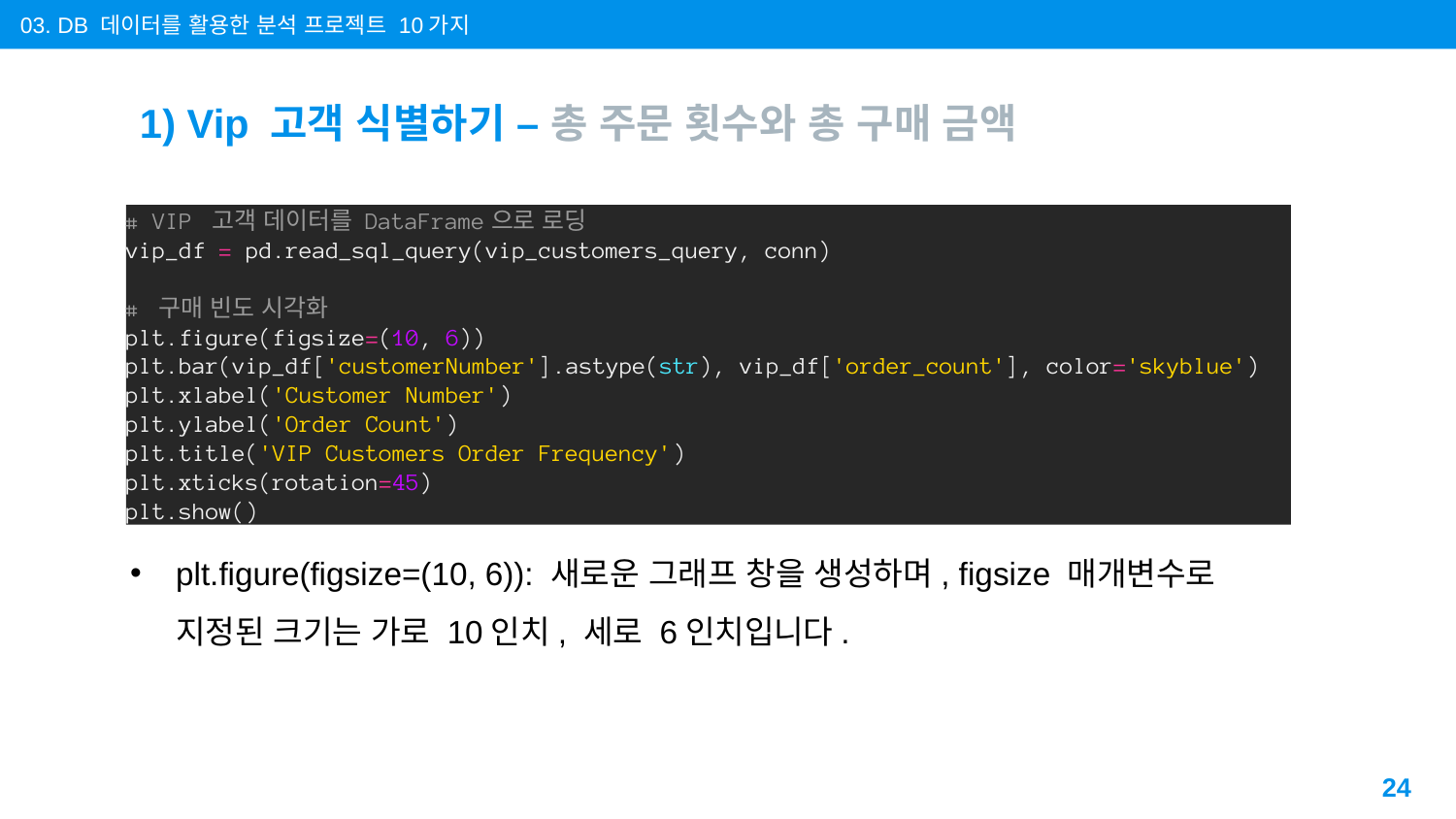

03. DB 데이터를 활용한 분석 프로젝트 10가지
# 1) Vip 고객 식별하기 – 총 주문 횟수와 총 구매 금액

# VIP 고객 데이터를 DataFrame으로 로딩
vip_df = pd.read_sql_query(vip_customers_query, conn)

# 구매 빈도 시각화
plt.figure(figsize=(10, 6))
plt.bar(vip_df['customerNumber'].astype(str), vip_df['order_count'], color='skyblue')
plt.xlabel('Customer Number')
plt.ylabel('Order Count')
plt.title('VIP Customers Order Frequency')
plt.xticks(rotation=45)
plt.show()
plt.figure(figsize=(10, 6)): 새로운 그래프 창을 생성하며, figsize 매개변수로 지정된 크기는 가로 10인치, 세로 6인치입니다.
24